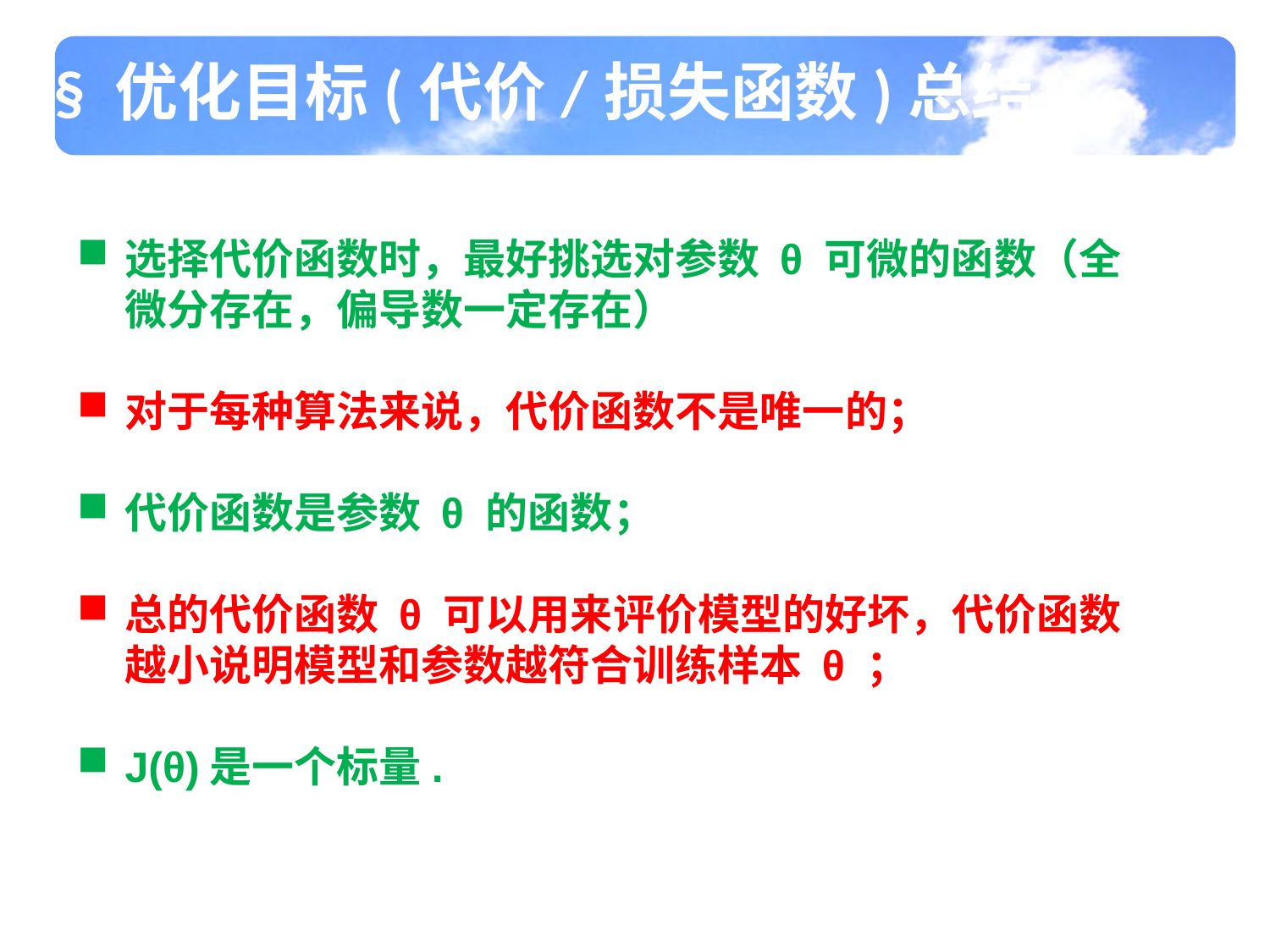

§ 优化目标(代价/损失函数)总结
选择代价函数时，最好挑选对参数 θ 可微的函数（全微分存在，偏导数一定存在）

对于每种算法来说，代价函数不是唯一的；

代价函数是参数 θ 的函数；

总的代价函数 θ 可以用来评价模型的好坏，代价函数越小说明模型和参数越符合训练样本 θ ；

J(θ)是一个标量.